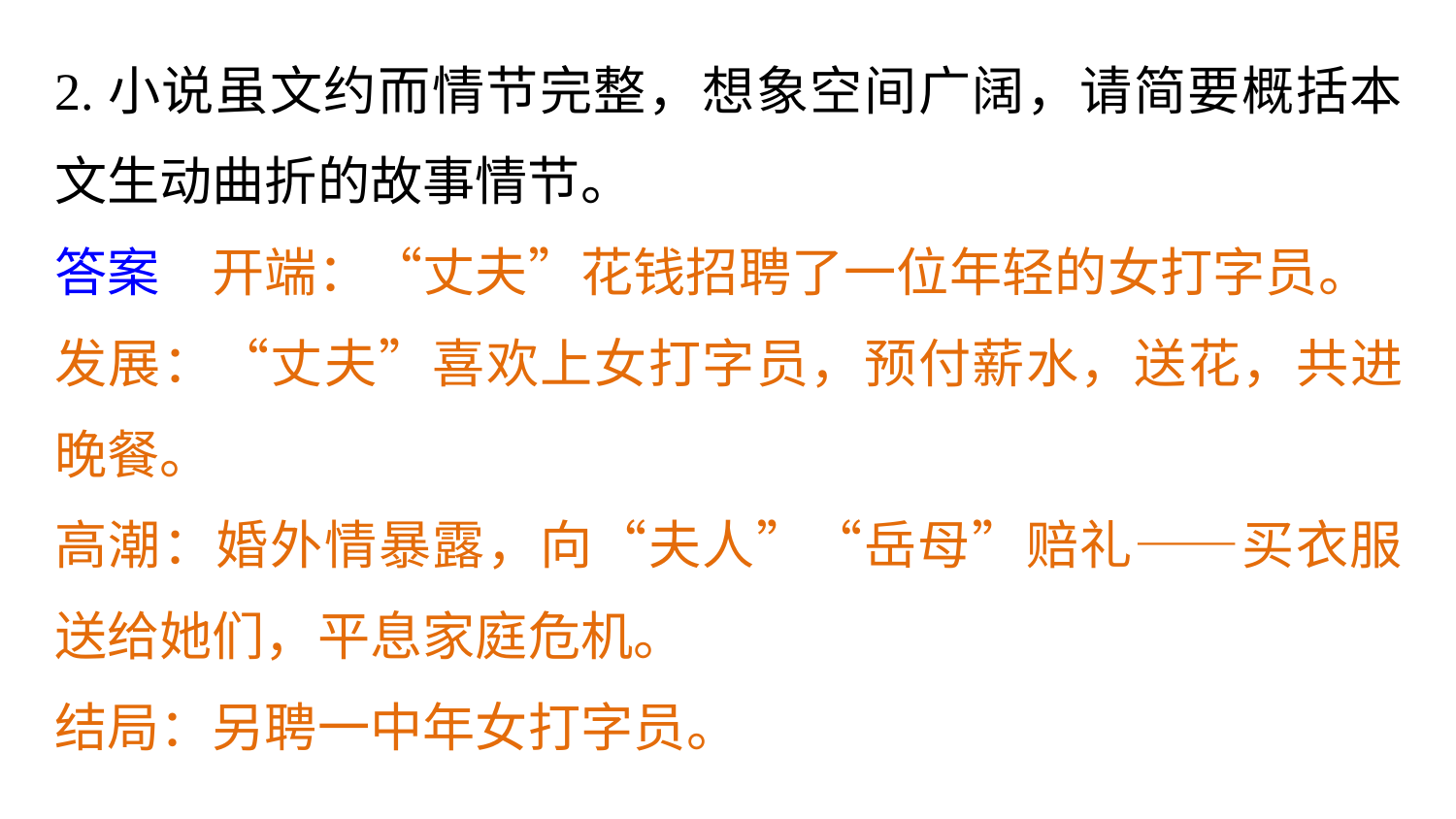

2.小说虽文约而情节完整，想象空间广阔，请简要概括本文生动曲折的故事情节。
答案　开端：“丈夫”花钱招聘了一位年轻的女打字员。
发展：“丈夫”喜欢上女打字员，预付薪水，送花，共进晚餐。
高潮：婚外情暴露，向“夫人”“岳母”赔礼——买衣服送给她们，平息家庭危机。
结局：另聘一中年女打字员。